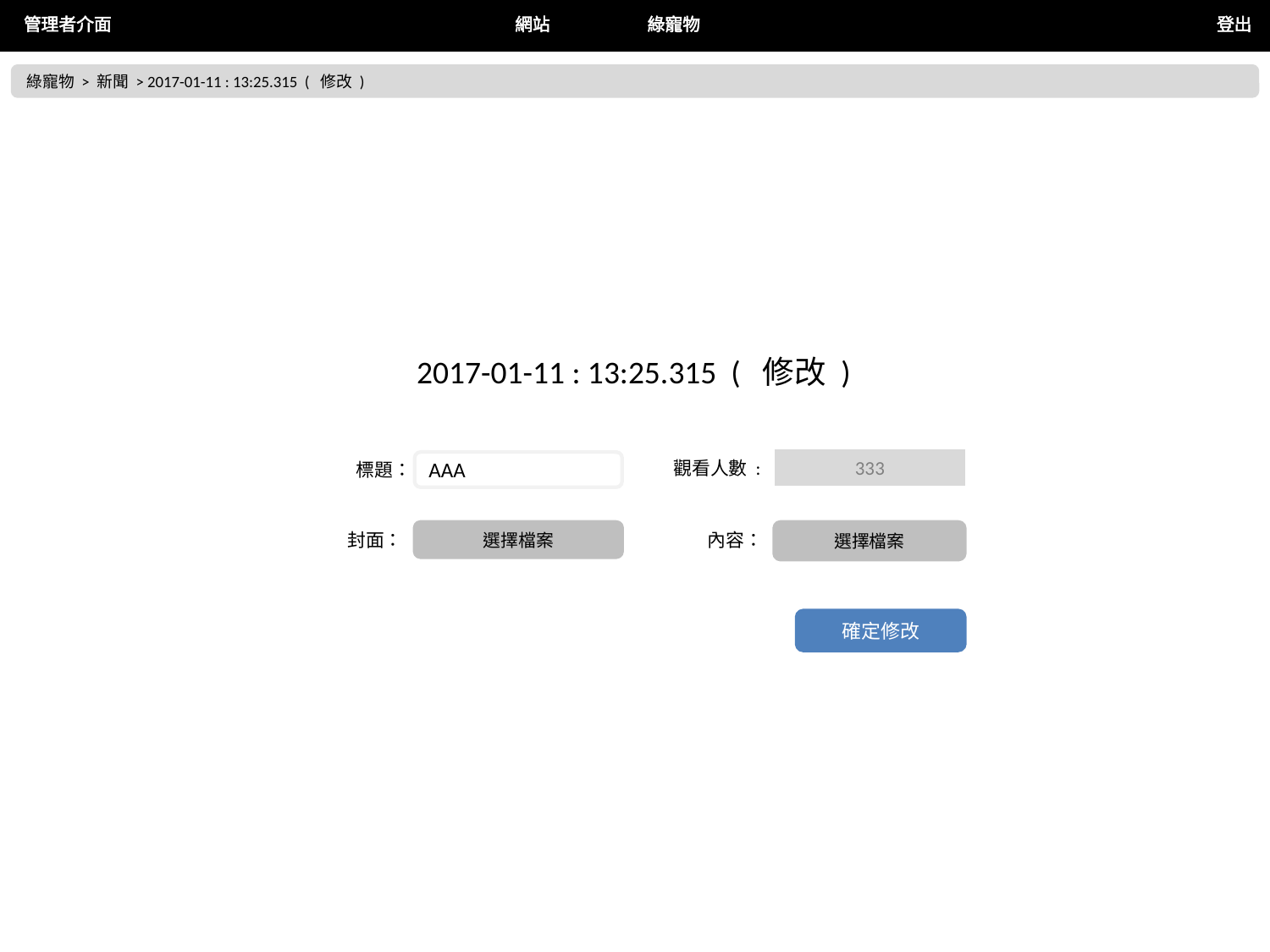

綠寵物
網站
登出
管理者介面
綠寵物 > 新聞 > 2017-01-11 : 13:25.315  (  修改 )
2017-01-11 : 13:25.315  (  修改 )
333
觀看人數 :
標題：
AAA
封面：
選擇檔案
內容：
選擇檔案
確定修改